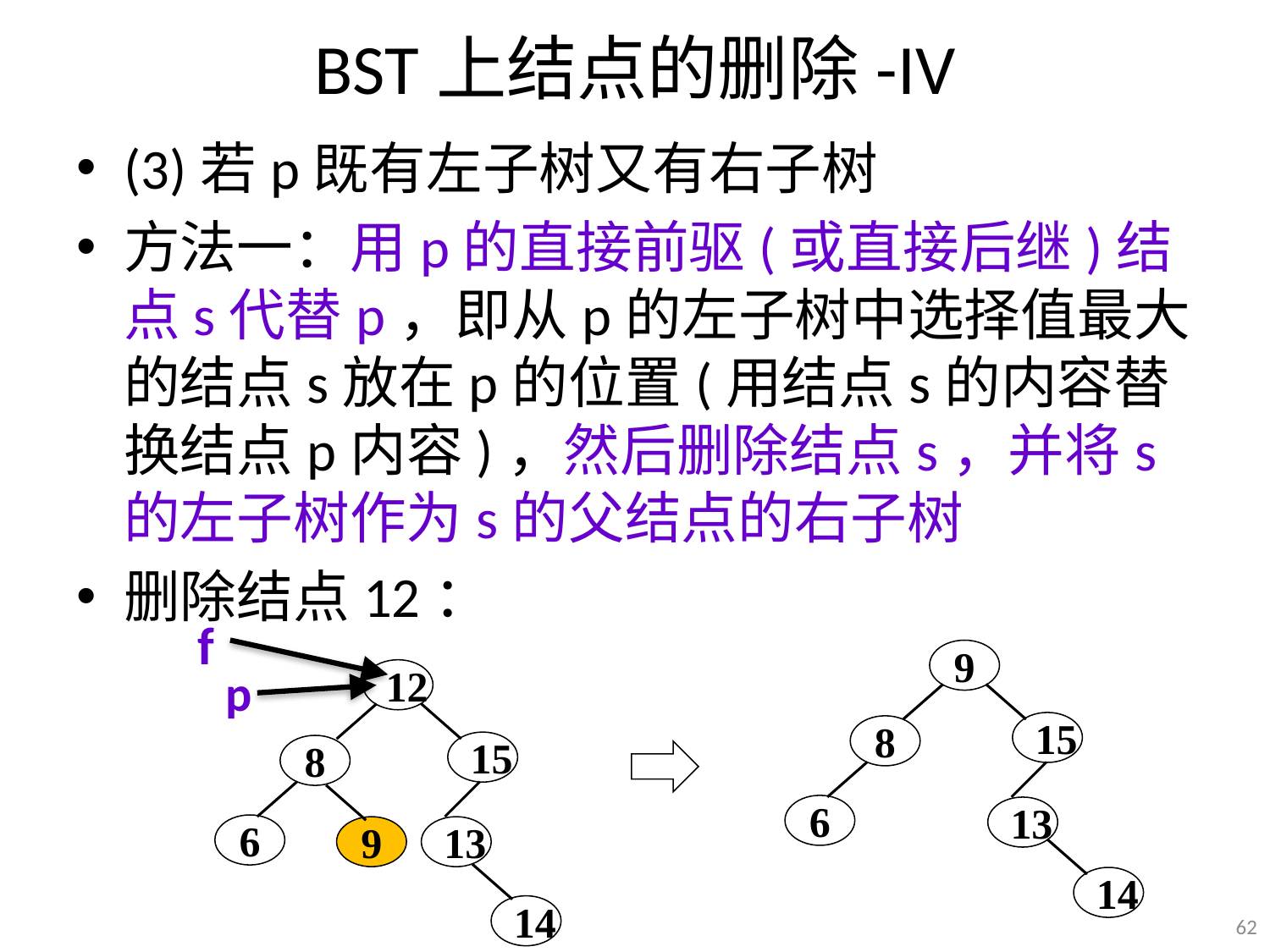

# BST上结点的删除-IV
(3)若p既有左子树又有右子树
方法一：用p的直接前驱(或直接后继)结点s代替p，即从p的左子树中选择值最大的结点s放在p的位置(用结点s的内容替换结点p内容)，然后删除结点s，并将s的左子树作为s的父结点的右子树
删除结点12：
f
9

15
8

6
13

14
p
12

15
8

6
9
13

14

62